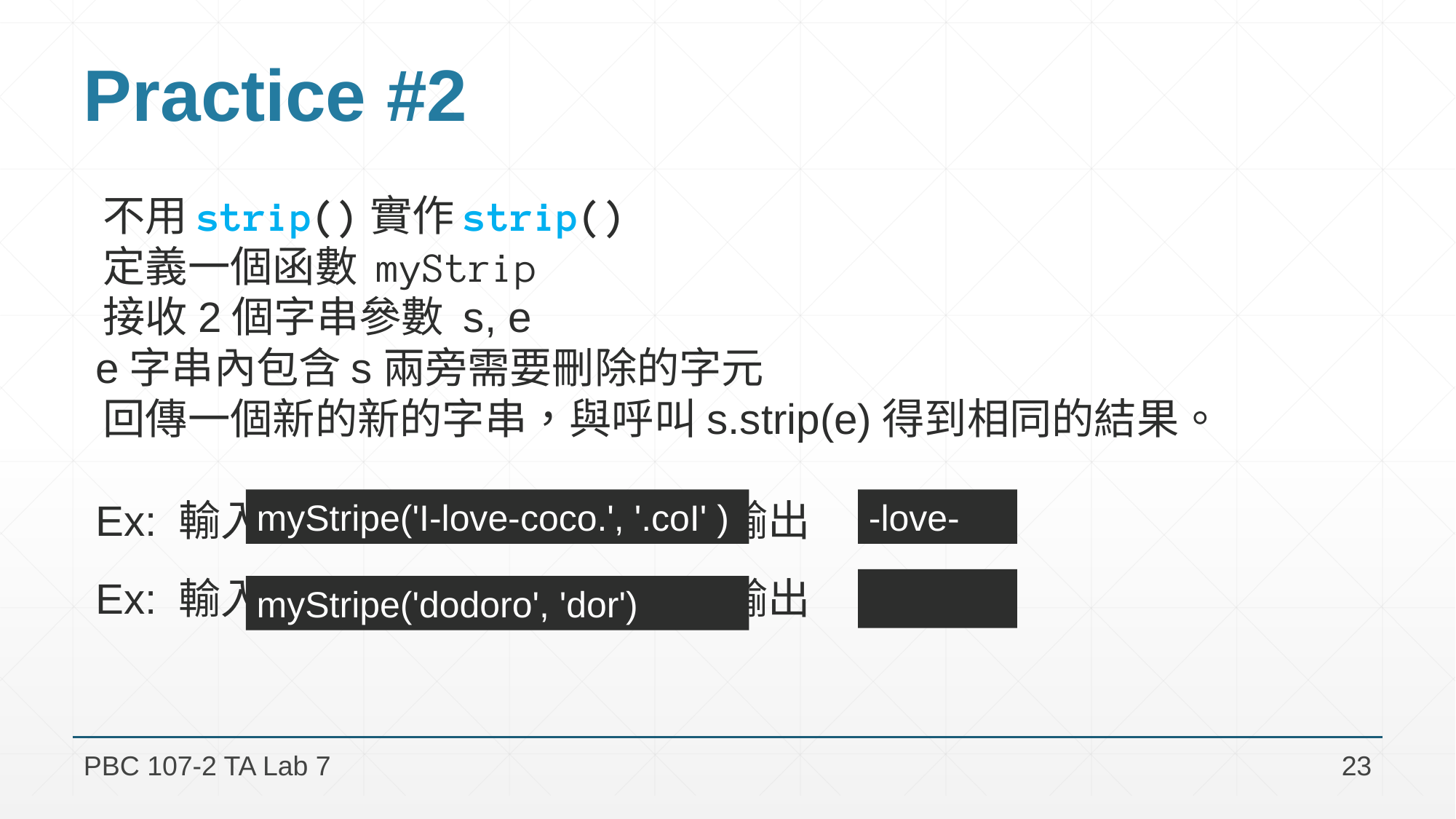

# Practice #2
 不用strip()實作strip()
 定義一個函數 myStrip
 接收2個字串參數 s, e
 e字串內包含s兩旁需要刪除的字元
 回傳一個新的新的字串，與呼叫s.strip(e)得到相同的結果。

 Ex: 輸入                                                 輸出
 Ex: 輸入                                                 輸出

myStripe('I-love-coco.', '.coI' )
-love-

myStripe('dodoro', 'dor')
PBC 107-2 TA Lab 7
23